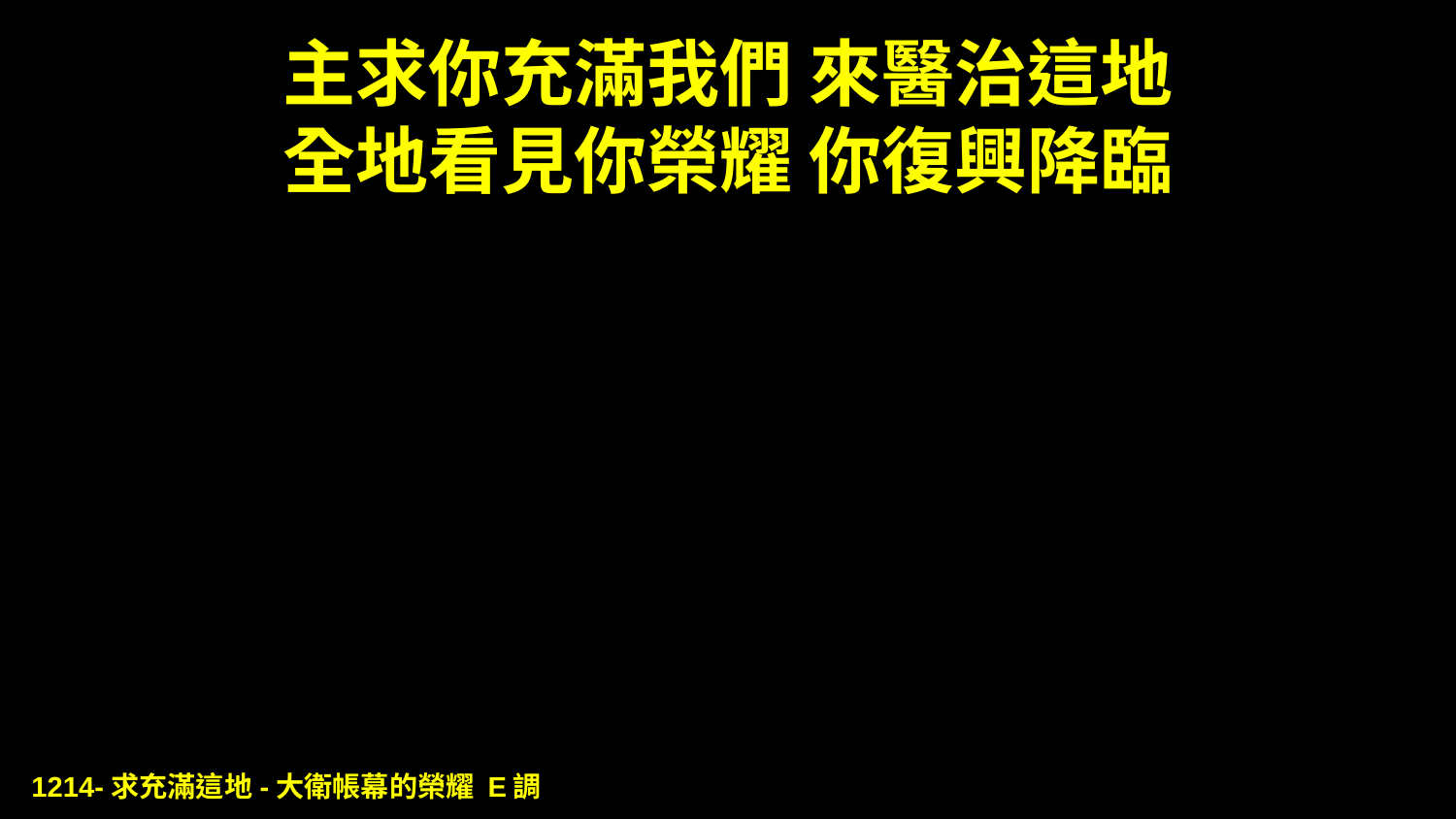

# 主求你充滿我們 來醫治這地 全地看見你榮耀 你復興降臨
1214-求充滿這地-大衛帳幕的榮耀 E調